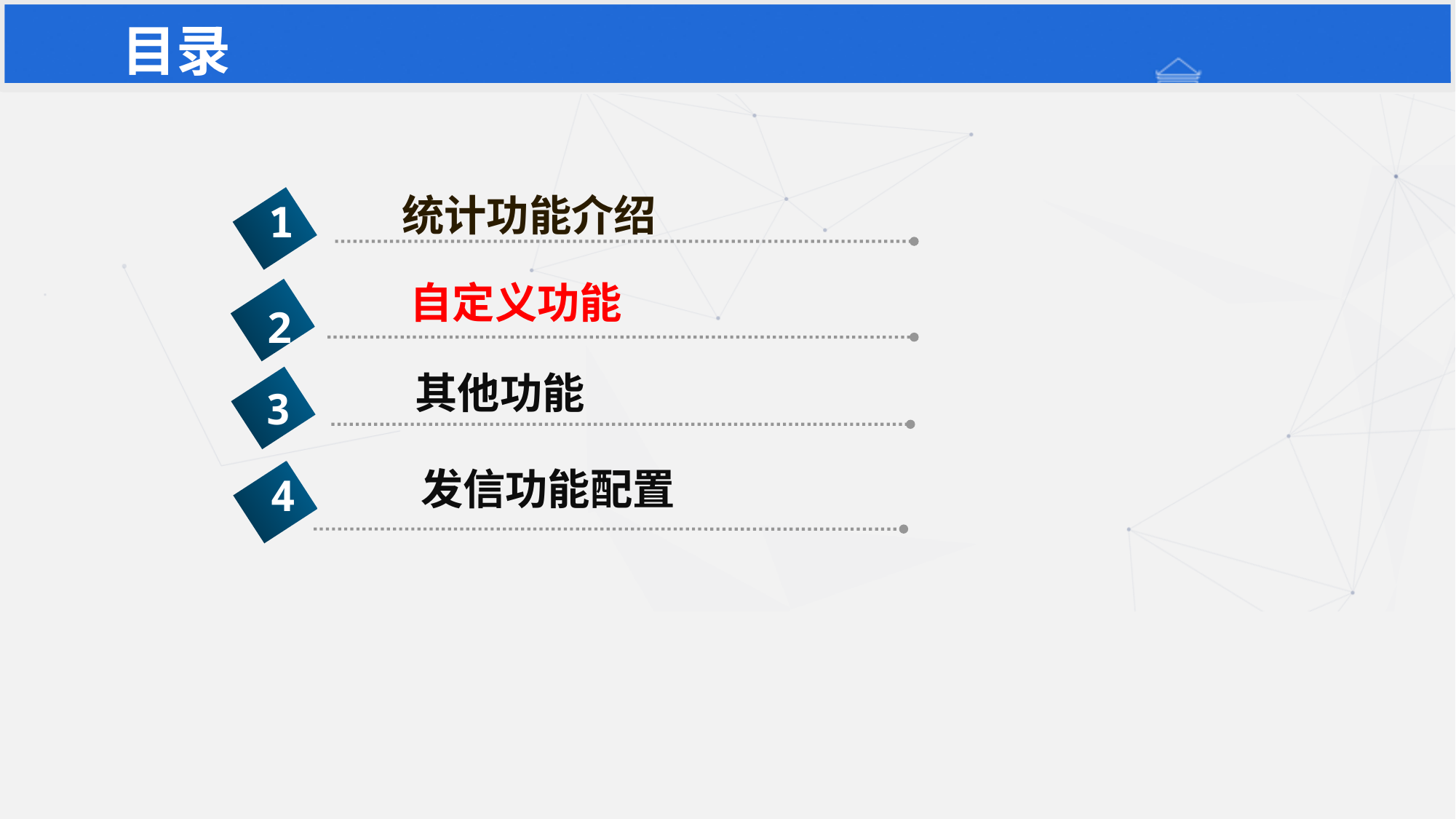

目录
统计功能介绍
1

自定义功能

2

其他功能

3

发信功能配置
4